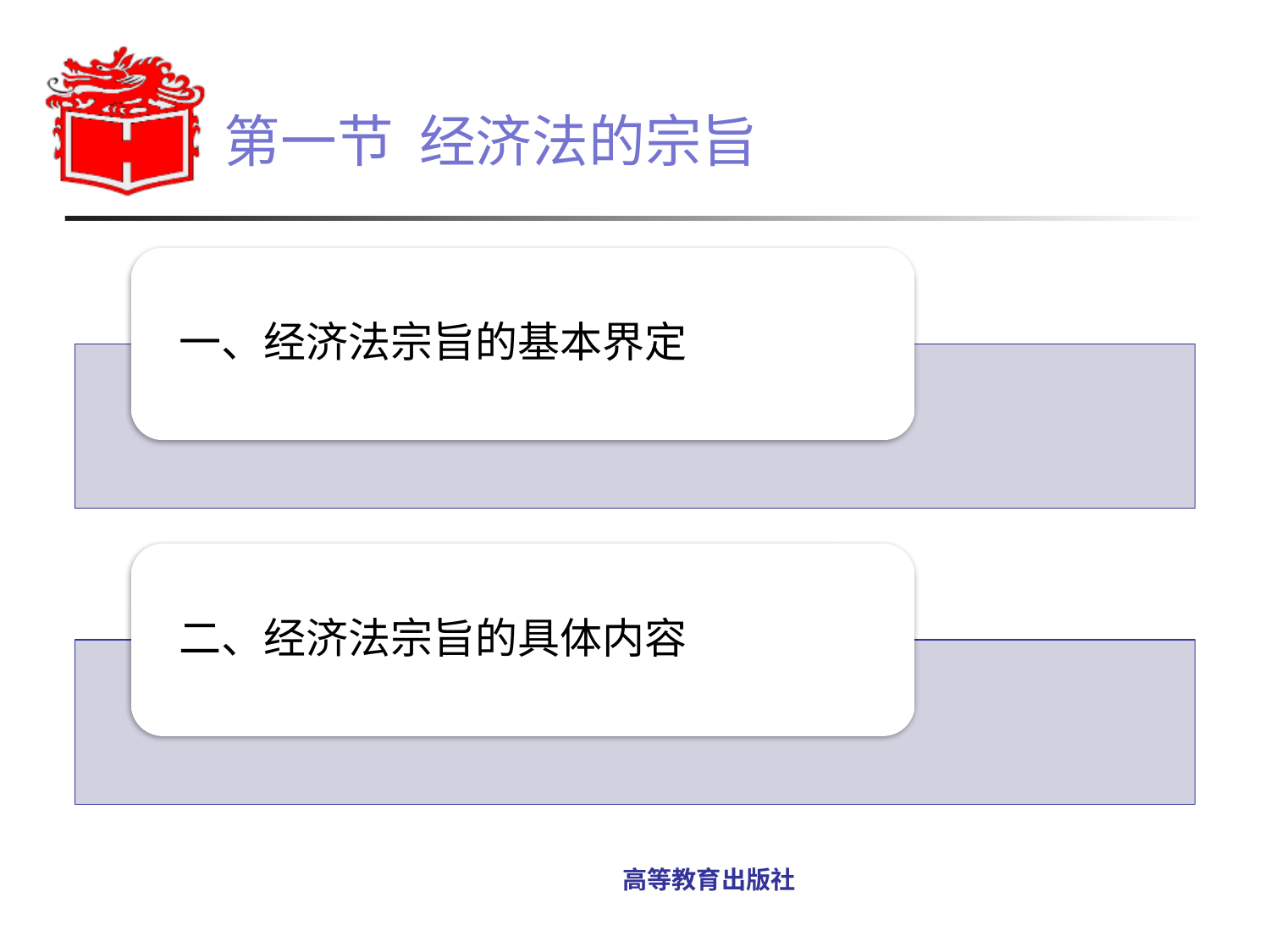

# 第一节  经济法的宗旨
一、经济法宗旨的基本界定
二、经济法宗旨的具体内容

高等教育出版社